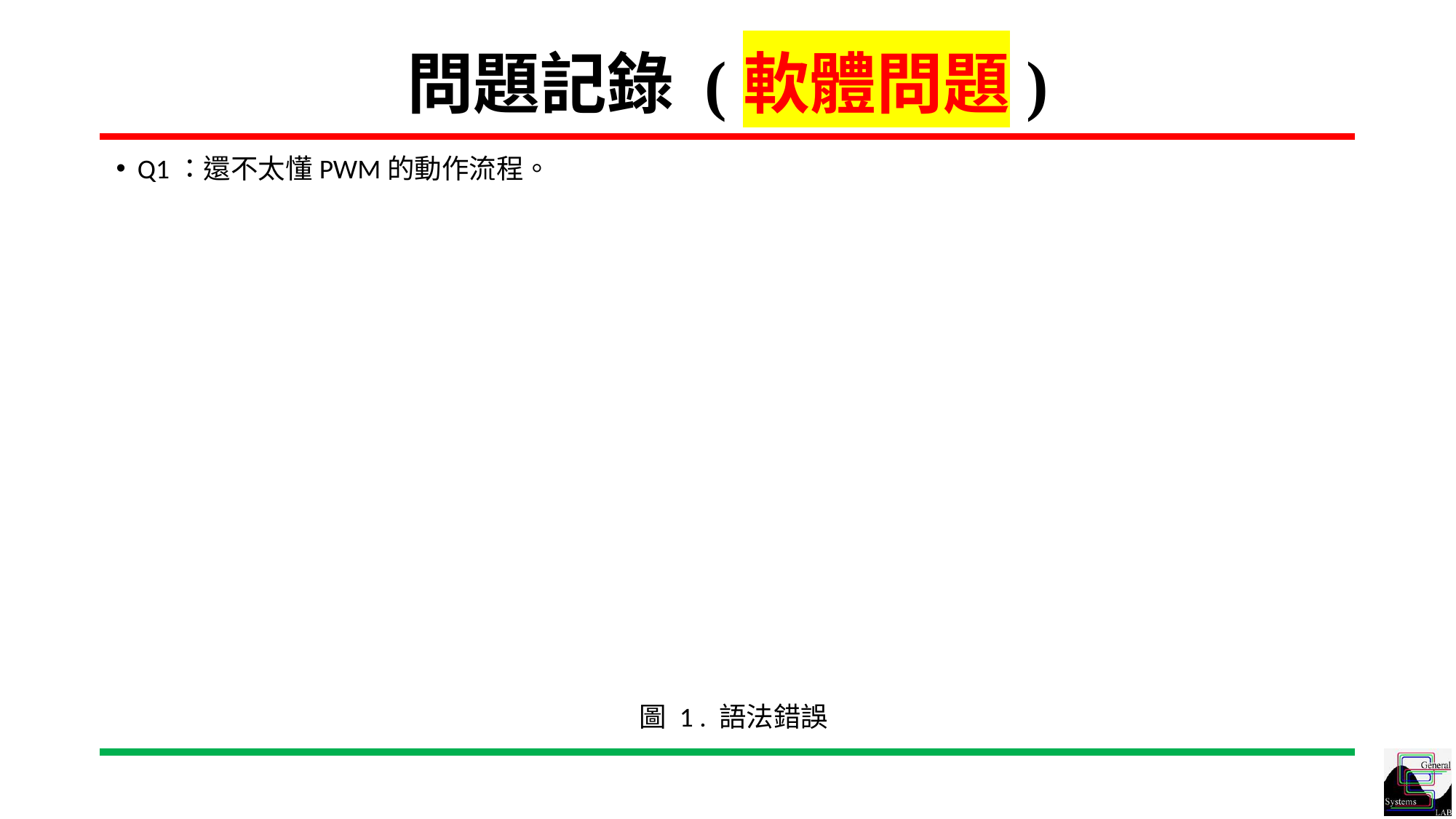

# 問題記錄 (軟體問題)
Q1：還不太懂PWM的動作流程。
圖 1 . 語法錯誤